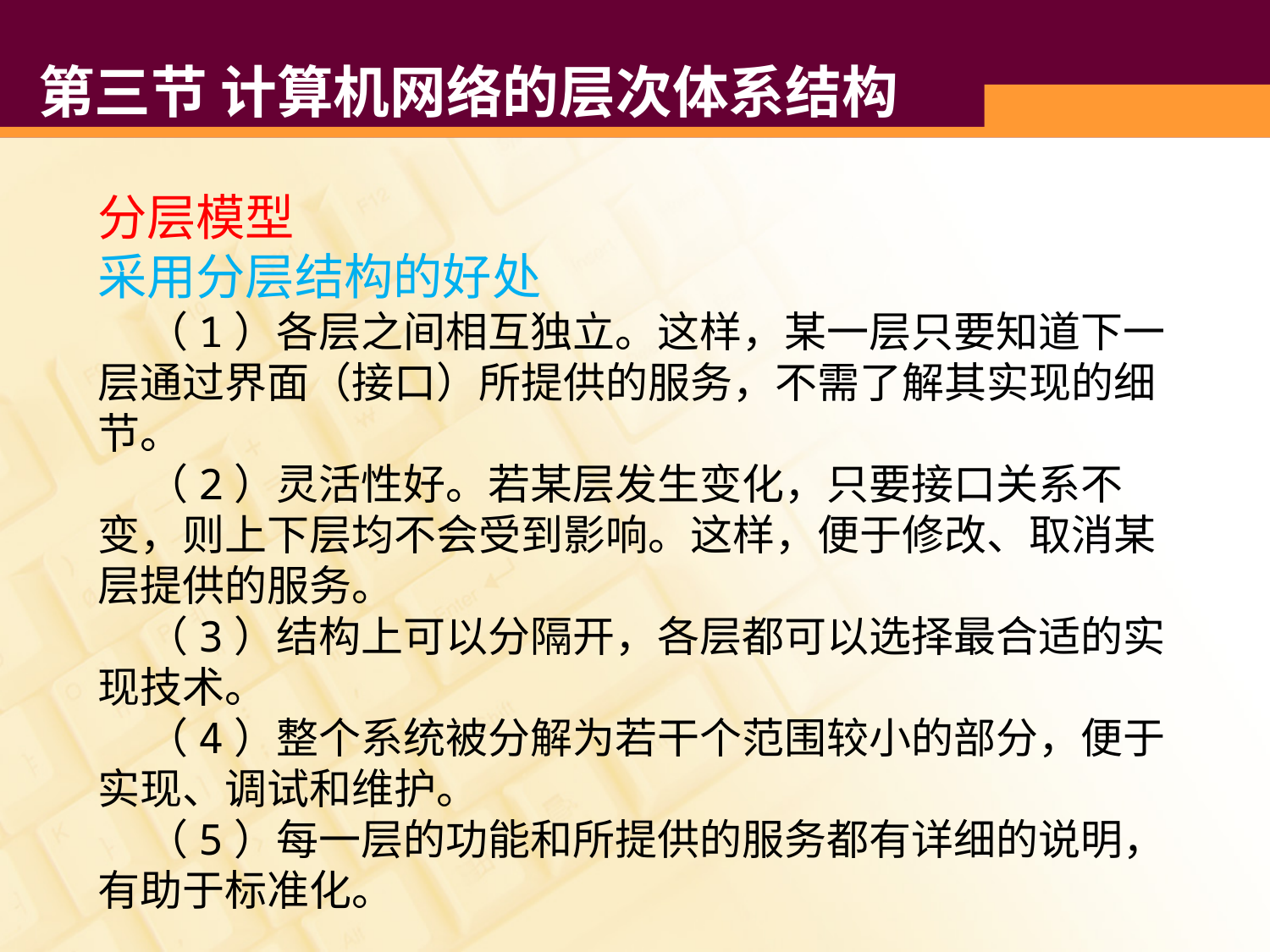

# 第三节 计算机网络的层次体系结构
分层模型
采用分层结构的好处
    （1）各层之间相互独立。这样，某一层只要知道下一层通过界面（接口）所提供的服务，不需了解其实现的细节。
    （2）灵活性好。若某层发生变化，只要接口关系不变，则上下层均不会受到影响。这样，便于修改、取消某层提供的服务。
    （3）结构上可以分隔开，各层都可以选择最合适的实现技术。
    （4）整个系统被分解为若干个范围较小的部分，便于实现、调试和维护。
    （5）每一层的功能和所提供的服务都有详细的说明，有助于标准化。